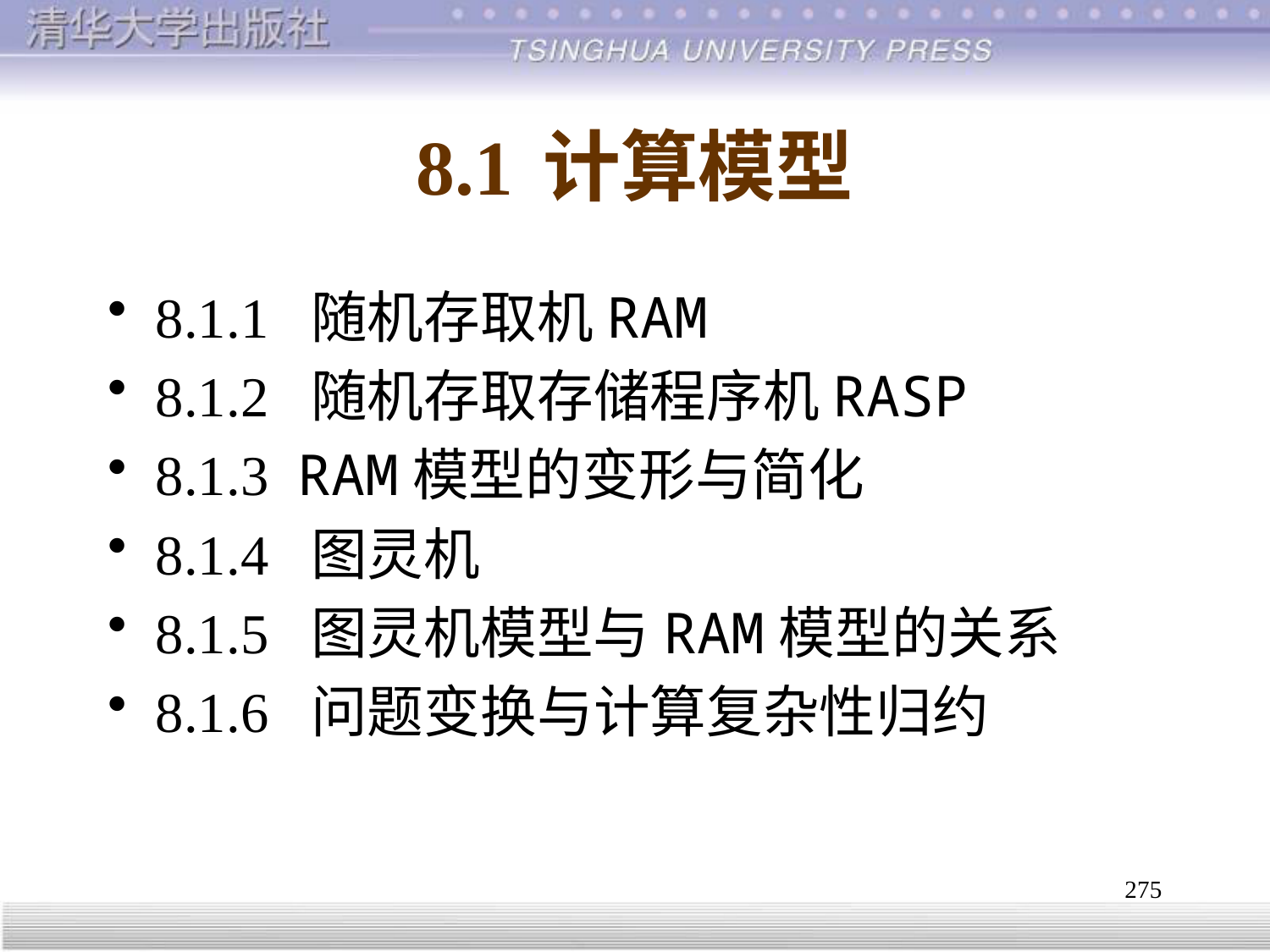

# 8.1	计算模型
8.1.1  随机存取机RAM
8.1.2  随机存取存储程序机RASP
8.1.3  RAM模型的变形与简化
8.1.4  图灵机
8.1.5  图灵机模型与RAM模型的关系
8.1.6  问题变换与计算复杂性归约
275